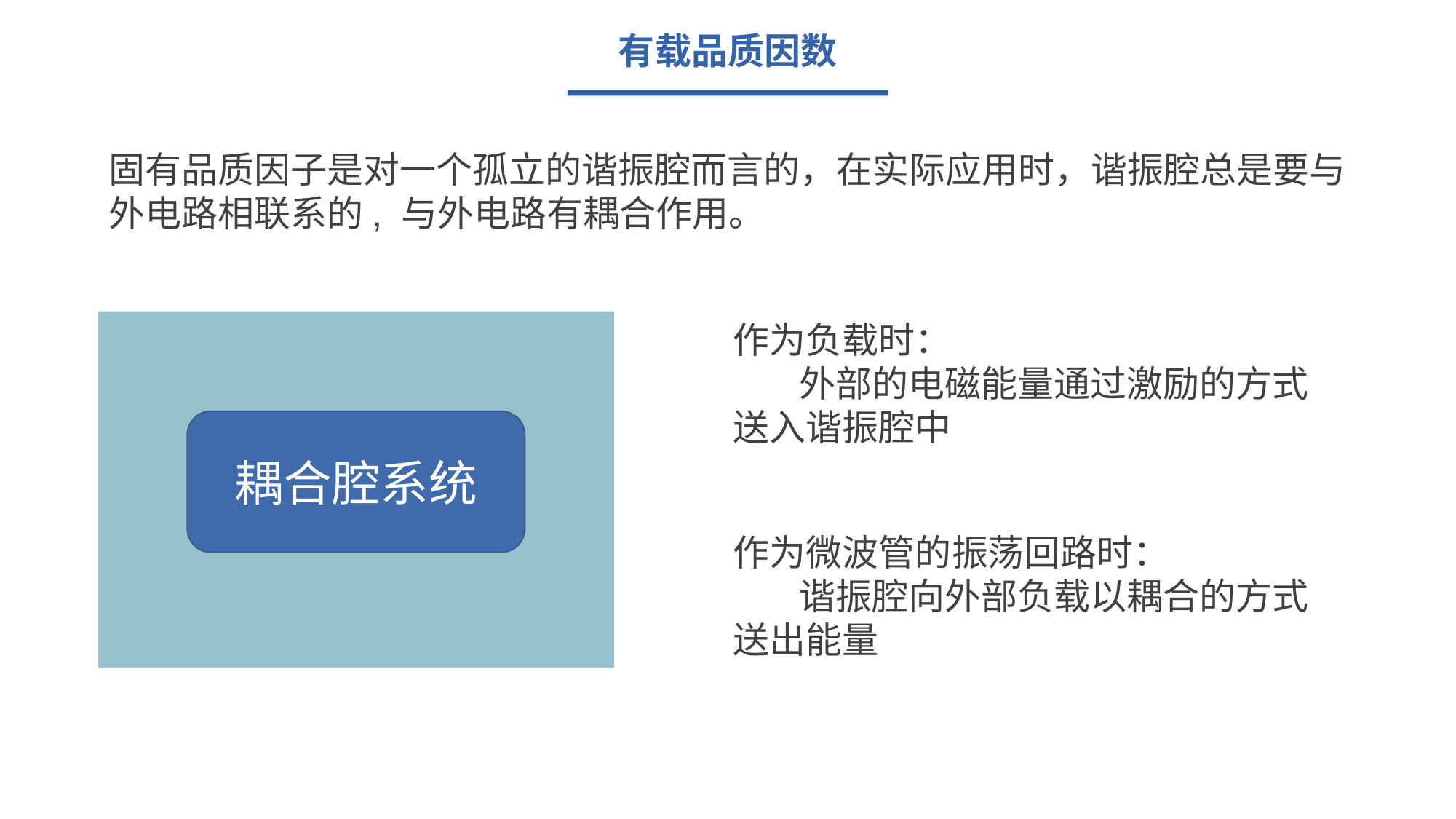

有载品质因数

固有品质因子是对一个孤立的谐振腔而言的，在实际应用时，谐振腔总是要与外电路相联系的, 与外电路有耦合作用。

作为负载时：
       外部的电磁能量通过激励的方式送入谐振腔中
耦合腔系统
作为微波管的振荡回路时：
       谐振腔向外部负载以耦合的方式送出能量